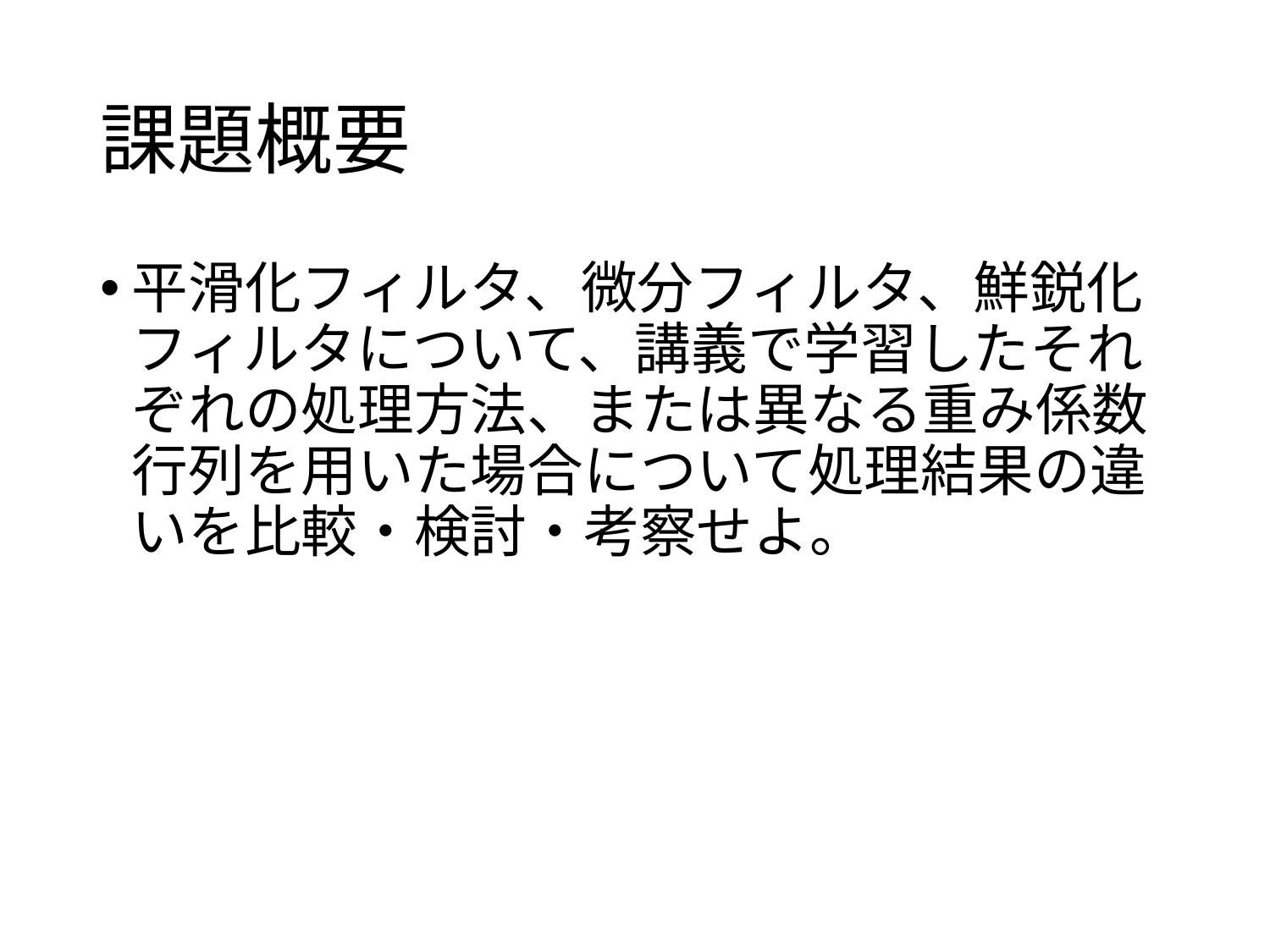

# 課題概要
平滑化フィルタ、微分フィルタ、鮮鋭化フィルタについて、講義で学習したそれぞれの処理方法、または異なる重み係数行列を用いた場合について処理結果の違いを比較・検討・考察せよ。